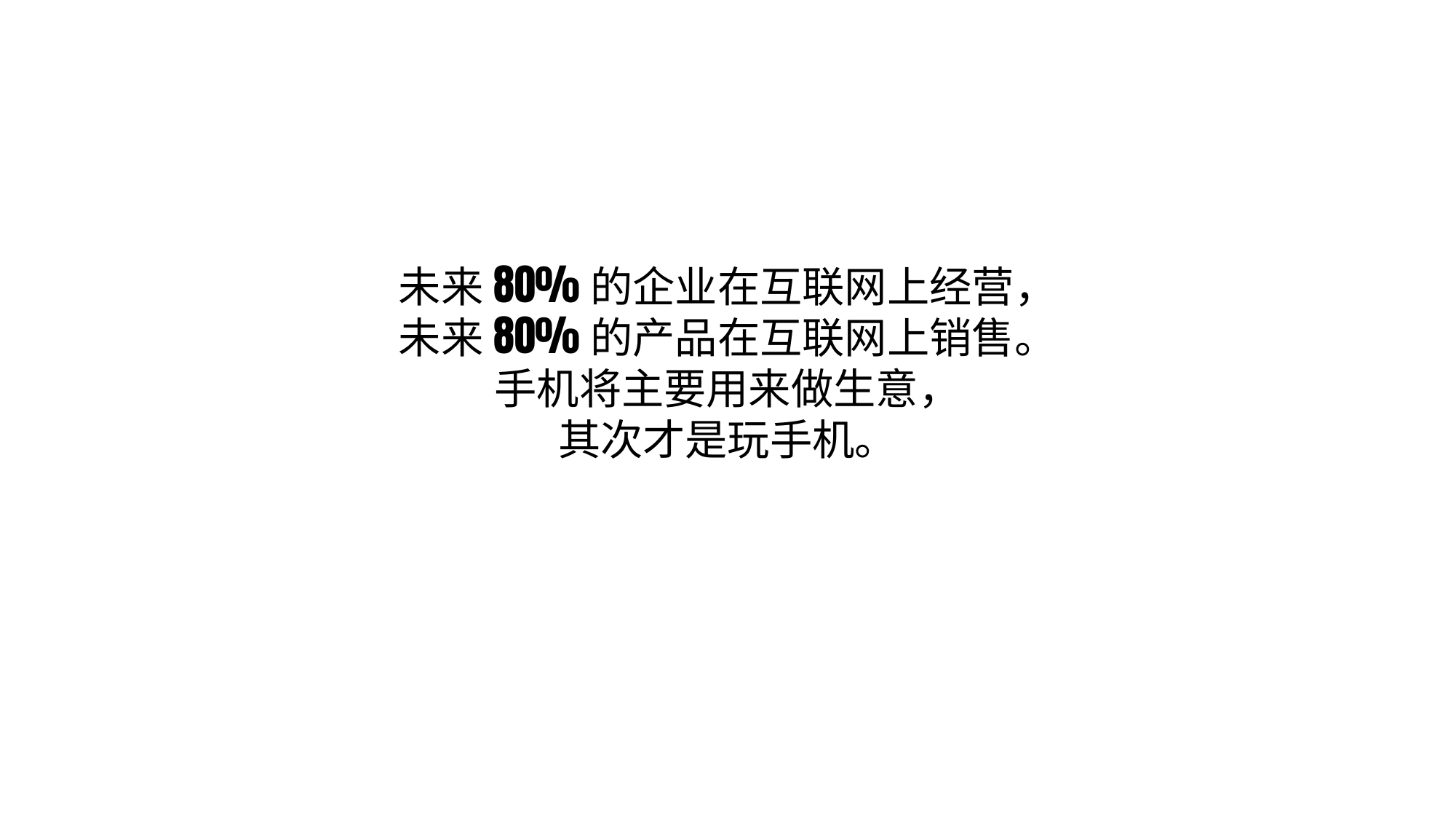

未来80%的企业在互联网上经营，
未来80%的产品在互联网上销售。
手机将主要用来做生意，
其次才是玩手机。